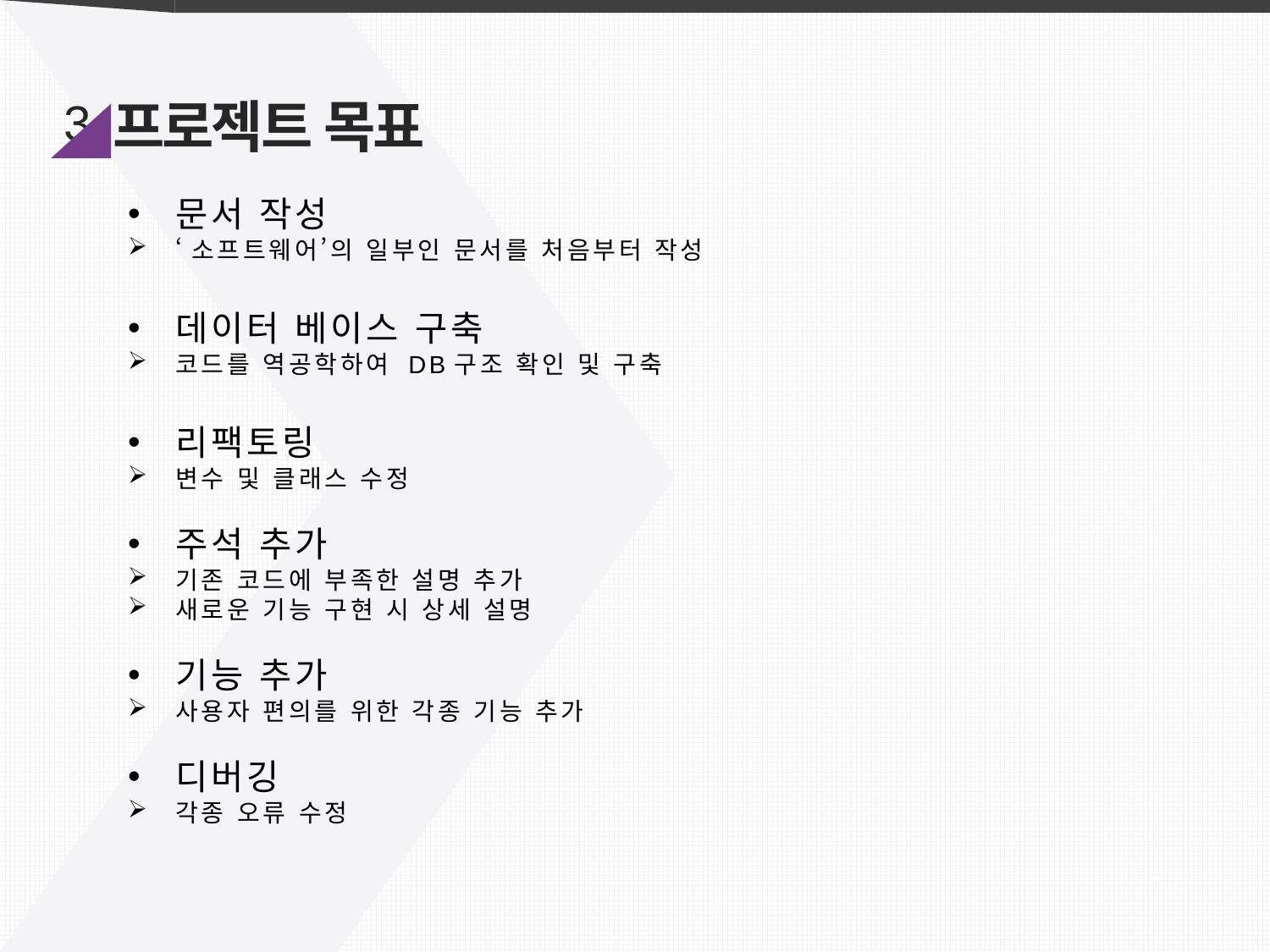

3
프로젝트 목표

문서 작성
‘소프트웨어’의 일부인 문서를 처음부터 작성

데이터 베이스 구축
코드를 역공학하여 DB구조 확인 및 구축

리팩토링
변수 및 클래스 수정

주석 추가
기존 코드에 부족한 설명 추가
새로운 기능 구현 시 상세 설명

기능 추가
사용자 편의를 위한 각종 기능 추가

디버깅
각종 오류 수정